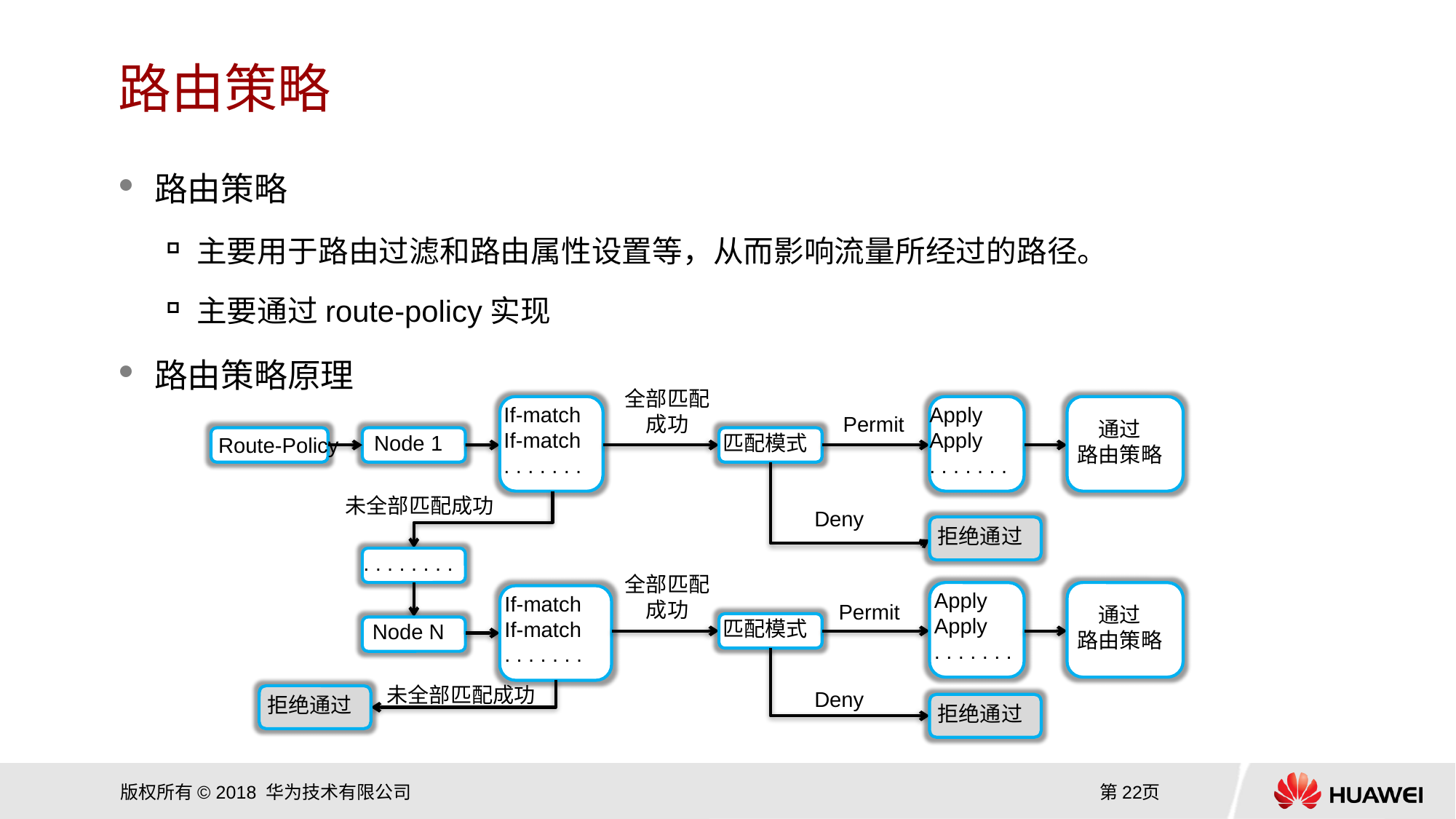

# 路由策略
路由策略
主要用于路由过滤和路由属性设置等，从而影响流量所经过的路径。
主要通过route-policy实现
路由策略原理

全部匹配成功

If-match
If-match
. . . . . . .

Apply
Apply
. . . . . . .

通过
路由策略
Permit
Route-Policy

Node 1
匹配模式
未全部匹配成功

Deny
拒绝通过
. . . . . . . .
全部匹配成功

Apply
Apply
. . . . . . .

通过
路由策略

If-match
If-match
. . . . . . .

Permit
匹配模式
Node N
未全部匹配成功
拒绝通过
Deny
拒绝通过